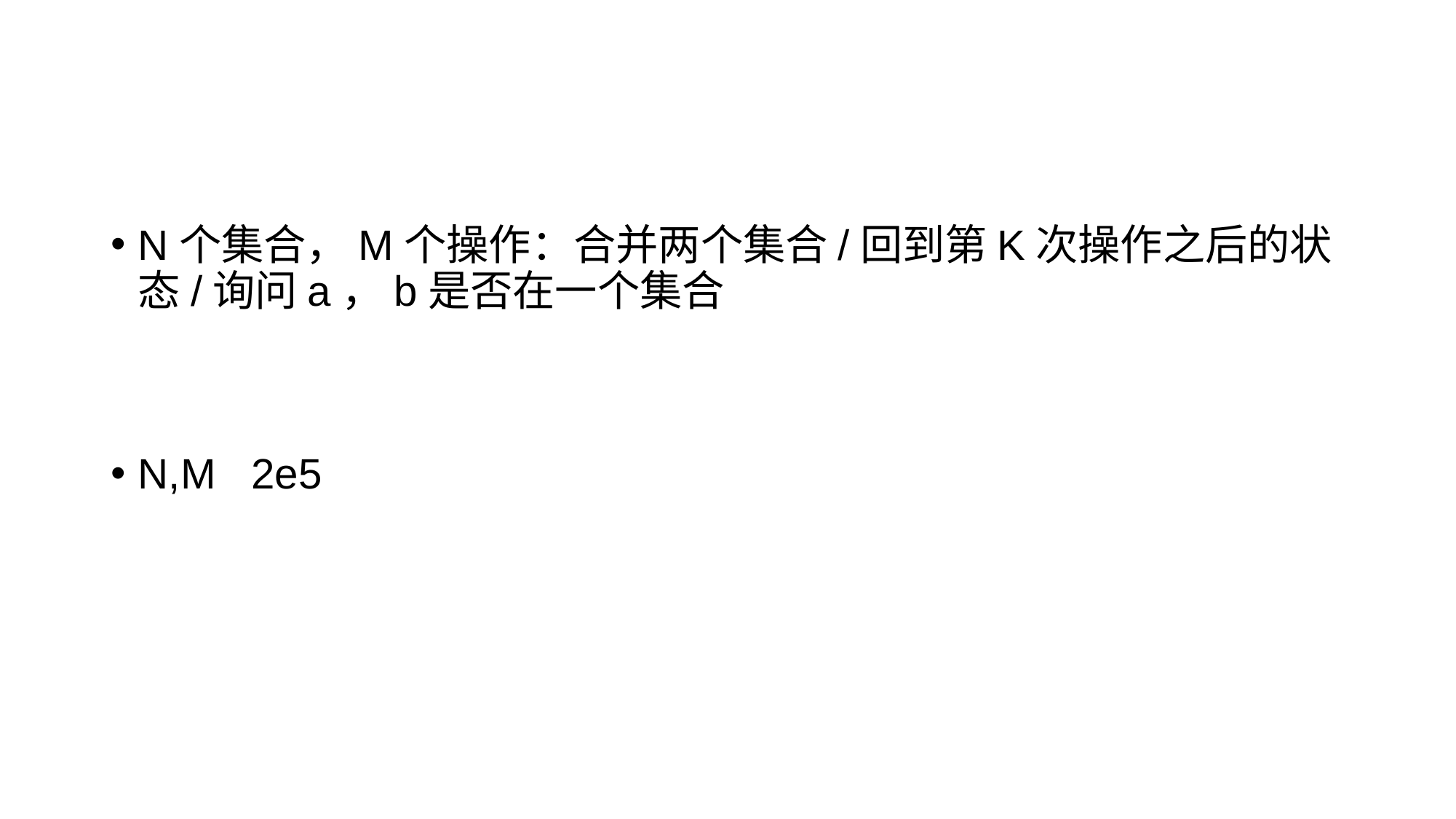

N个集合，M个操作：合并两个集合/回到第K次操作之后的状态/询问a，b是否在一个集合

N,M   2e5